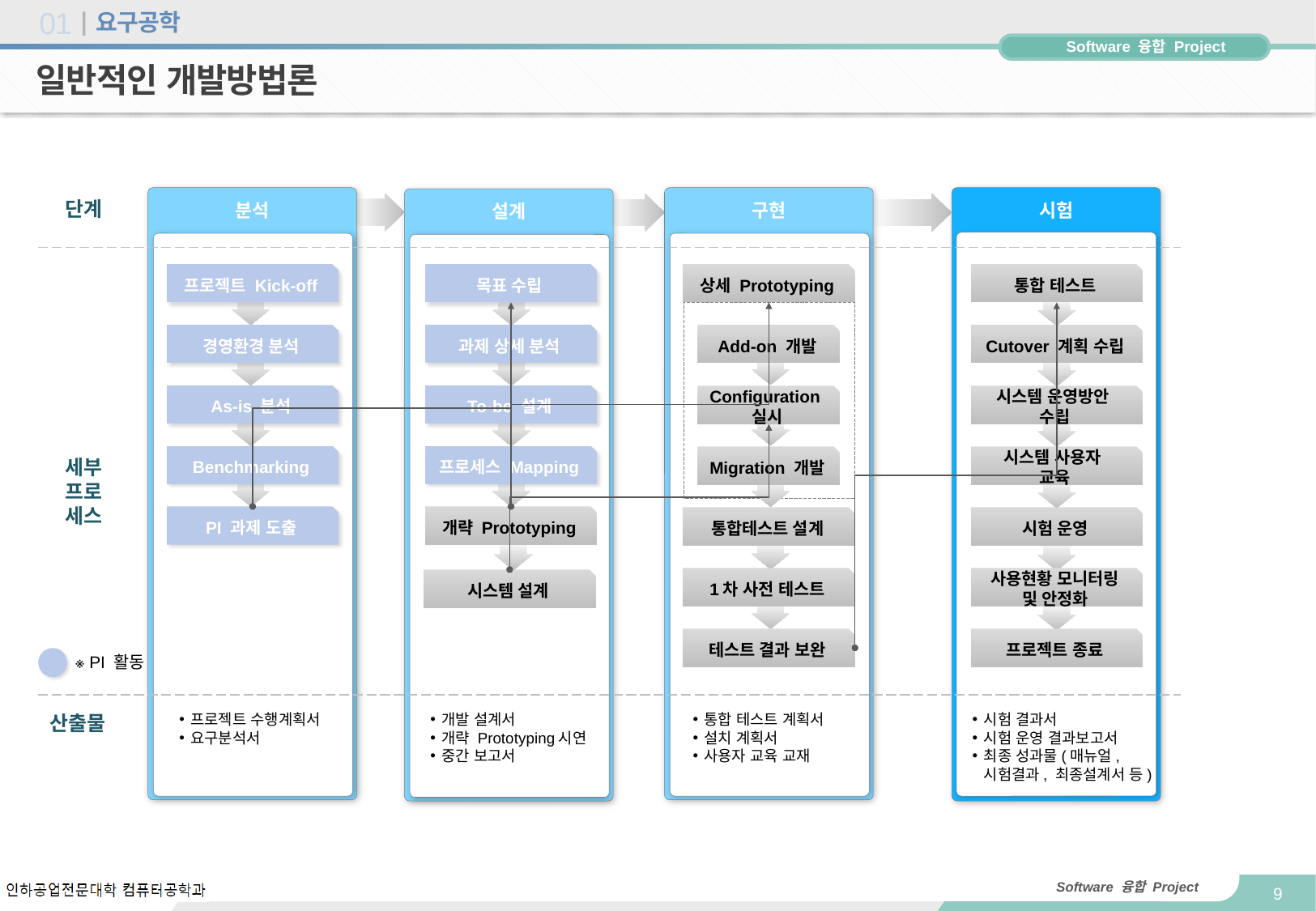

# 요구공학
01
일반적인 개발방법론

분석
구현
시험
설계
단계

프로젝트 Kick-off
목표 수립
상세 Prototyping
통합 테스트

경영환경 분석
과제 상세 분석
Add-on 개발

Configuration
실시

Migration 개발

Cutover 계획 수립

As-is 분석
To-be 설계
시스템 운영방안
수립

Benchmarking
프로세스 Mapping
시스템 사용자
교육
세부
프로
세스

PI 과제 도출
개략 Prototyping
통합테스트 설계
시험 운영

1차 사전 테스트
사용현황 모니터링 및 안정화
시스템 설계

테스트 결과 보완
프로젝트 종료
※ PI 활동

산출물
프로젝트 수행계획서
요구분석서
개발 설계서
개략 Prototyping시연
중간 보고서
통합 테스트 계획서
설치 계획서
사용자 교육 교재
시험 결과서
시험 운영 결과보고서
최종 성과물(매뉴얼,
시험결과, 최종설계서 등)